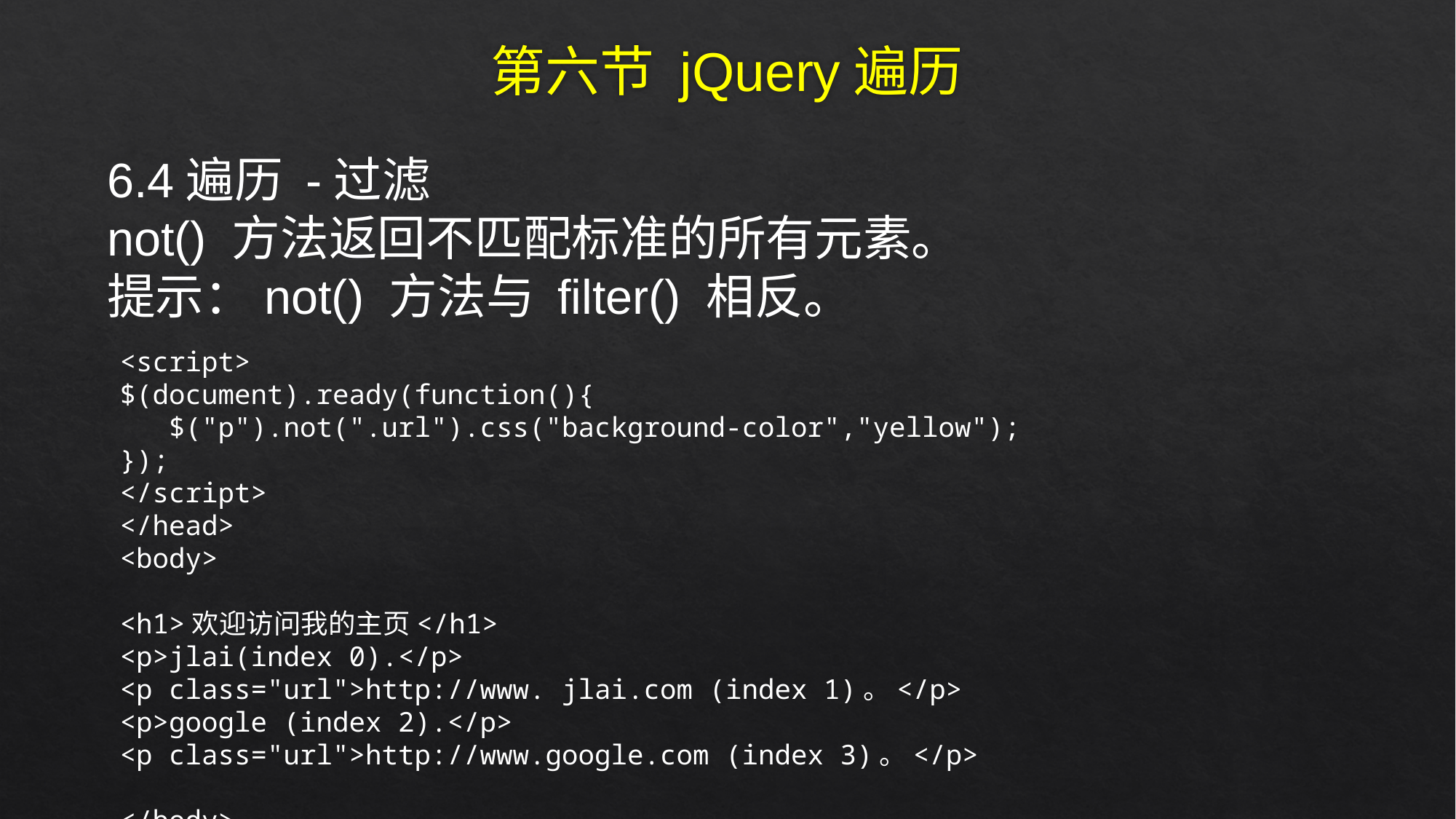

# 第六节 jQuery遍历
6.4遍历 -过滤
not() 方法返回不匹配标准的所有元素。
提示：not() 方法与 filter() 相反。

<script>
$(document).ready(function(){
   $("p").not(".url").css("background-color","yellow");
});
</script>
</head>
<body>

<h1>欢迎访问我的主页</h1>
<p>jlai(index 0).</p>
<p class="url">http://www. jlai.com (index 1)。</p>
<p>google (index 2).</p>
<p class="url">http://www.google.com (index 3)。</p>

</body>